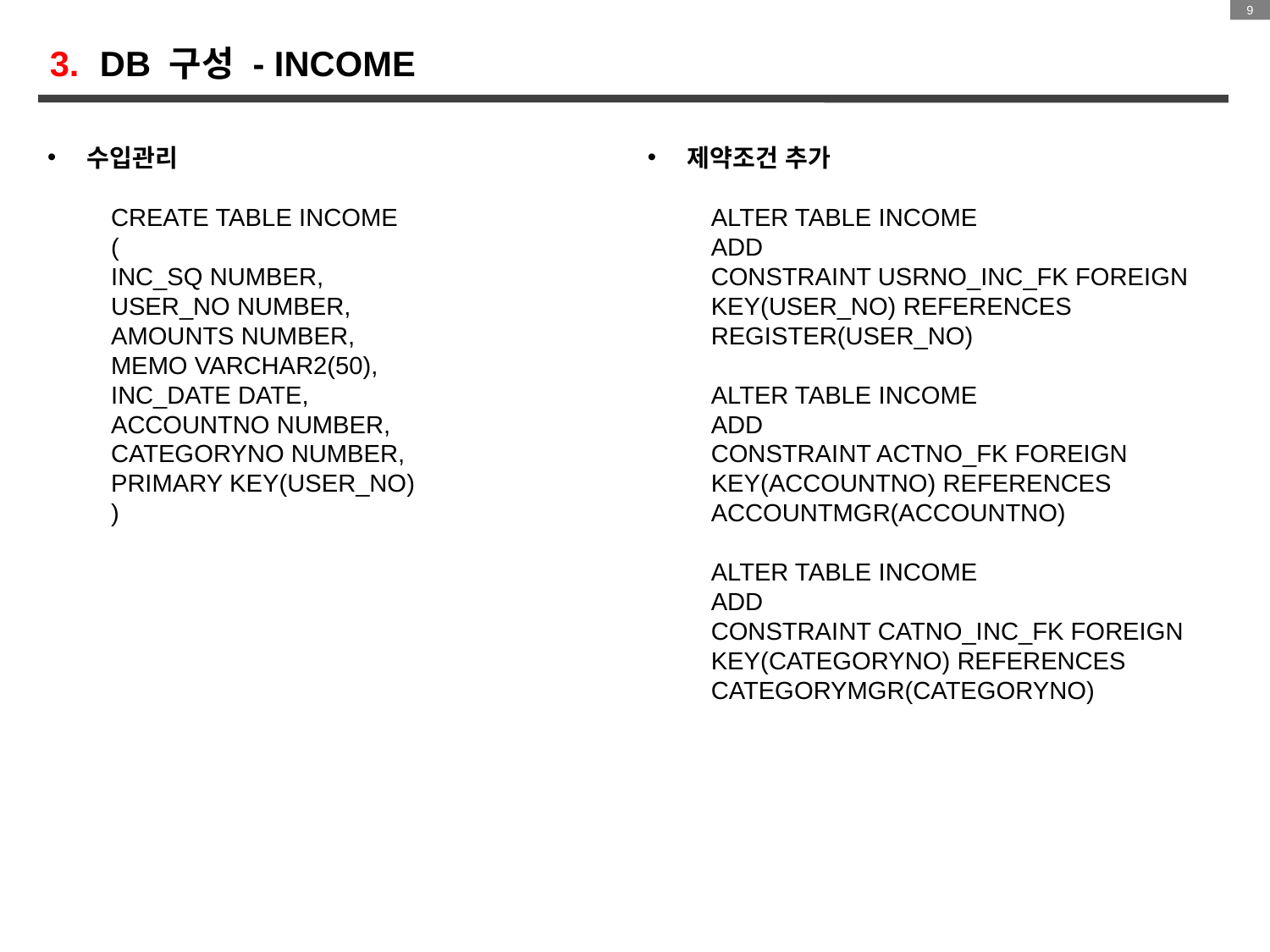

DB 구성 - INCOME
수입관리

CREATE TABLE INCOME
(
INC_SQ NUMBER,
USER_NO NUMBER,
AMOUNTS NUMBER,
MEMO VARCHAR2(50),
INC_DATE DATE,
ACCOUNTNO NUMBER,
CATEGORYNO NUMBER,
PRIMARY KEY(USER_NO)
)
제약조건 추가

ALTER TABLE INCOME
ADD
CONSTRAINT USRNO_INC_FK FOREIGN KEY(USER_NO) REFERENCES REGISTER(USER_NO)

ALTER TABLE INCOME
ADD
CONSTRAINT ACTNO_FK FOREIGN KEY(ACCOUNTNO) REFERENCES ACCOUNTMGR(ACCOUNTNO)

ALTER TABLE INCOME
ADD
CONSTRAINT CATNO_INC_FK FOREIGN KEY(CATEGORYNO) REFERENCES CATEGORYMGR(CATEGORYNO)